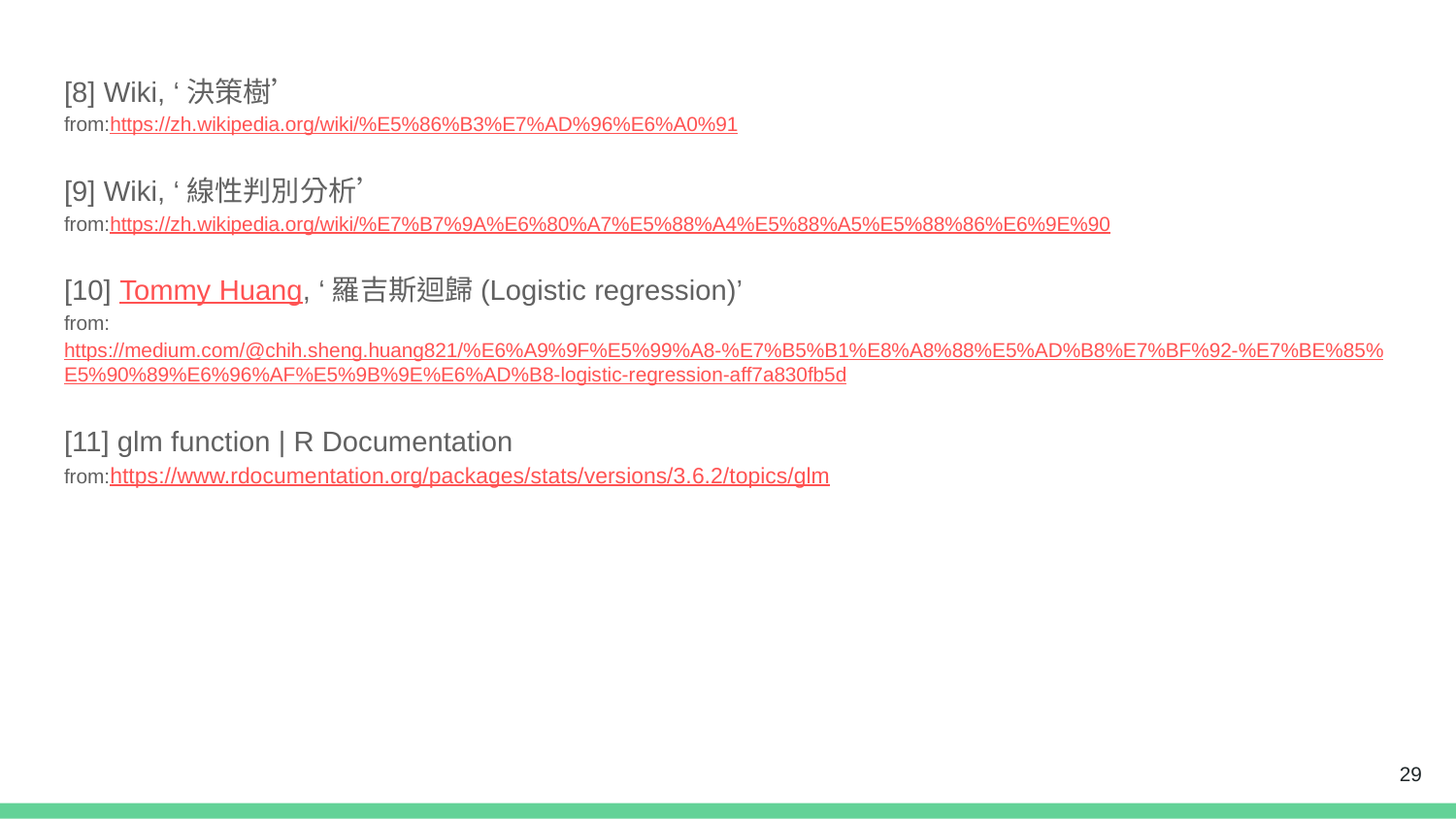

[8] Wiki, ‘決策樹’
from:https://zh.wikipedia.org/wiki/%E5%86%B3%E7%AD%96%E6%A0%91
[9] Wiki, ‘線性判別分析’
from:https://zh.wikipedia.org/wiki/%E7%B7%9A%E6%80%A7%E5%88%A4%E5%88%A5%E5%88%86%E6%9E%90
[10] Tommy Huang, ‘羅吉斯迴歸(Logistic regression)’
from:https://medium.com/@chih.sheng.huang821/%E6%A9%9F%E5%99%A8-%E7%B5%B1%E8%A8%88%E5%AD%B8%E7%BF%92-%E7%BE%85%E5%90%89%E6%96%AF%E5%9B%9E%E6%AD%B8-logistic-regression-aff7a830fb5d
[11] glm function | R Documentation
from:https://www.rdocumentation.org/packages/stats/versions/3.6.2/topics/glm
29